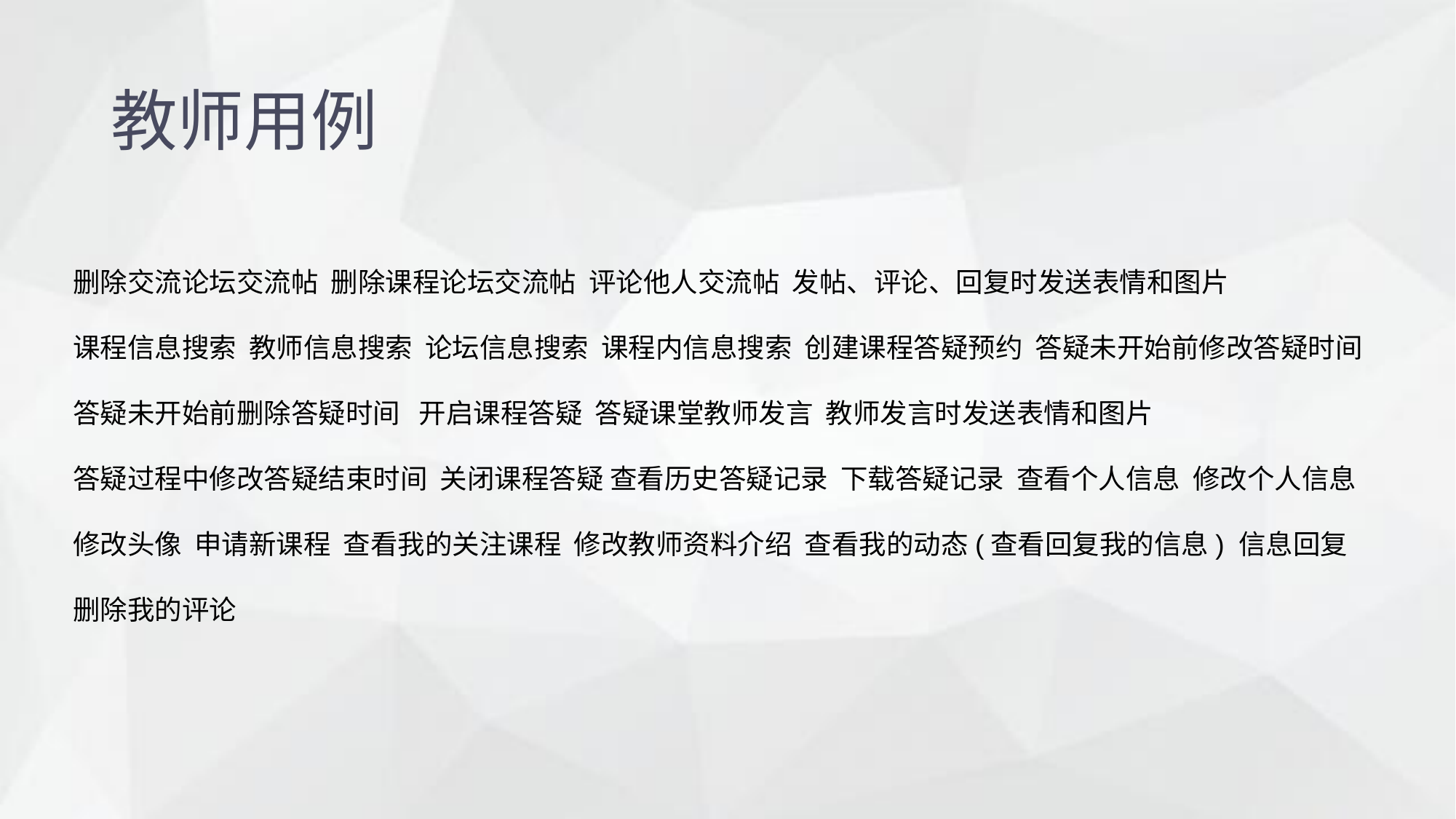

教师用例
删除交流论坛交流帖  删除课程论坛交流帖  评论他人交流帖  发帖、评论、回复时发送表情和图片

课程信息搜索  教师信息搜索  论坛信息搜索  课程内信息搜索  创建课程答疑预约  答疑未开始前修改答疑时间

答疑未开始前删除答疑时间   开启课程答疑  答疑课堂教师发言  教师发言时发送表情和图片

答疑过程中修改答疑结束时间  关闭课程答疑 查看历史答疑记录  下载答疑记录  查看个人信息  修改个人信息

修改头像  申请新课程  查看我的关注课程  修改教师资料介绍  查看我的动态(查看回复我的信息) 信息回复

删除我的评论